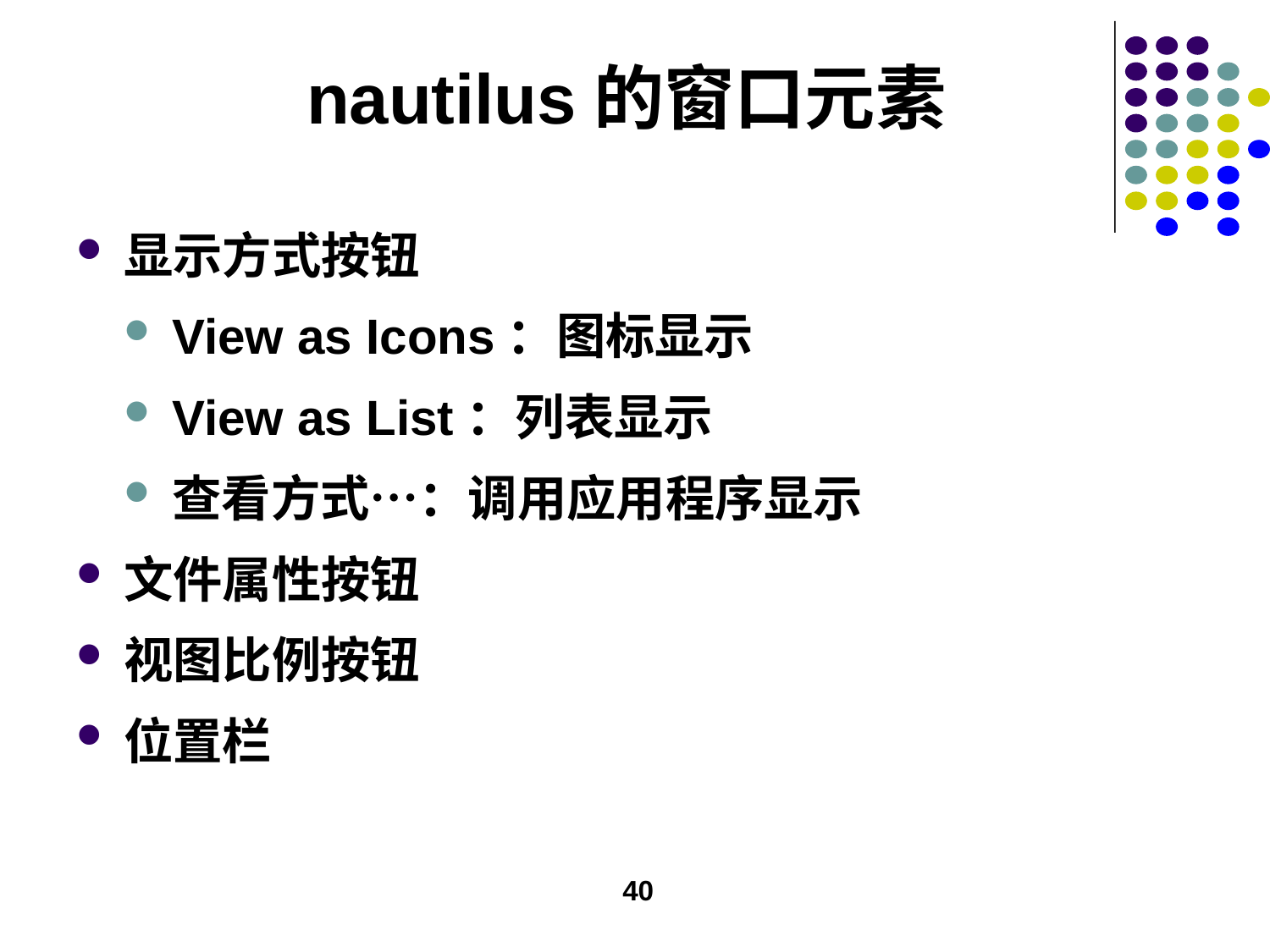

# nautilus的窗口元素
显示方式按钮
View as Icons：图标显示
View as List：列表显示
查看方式…：调用应用程序显示
文件属性按钮
视图比例按钮
位置栏
40